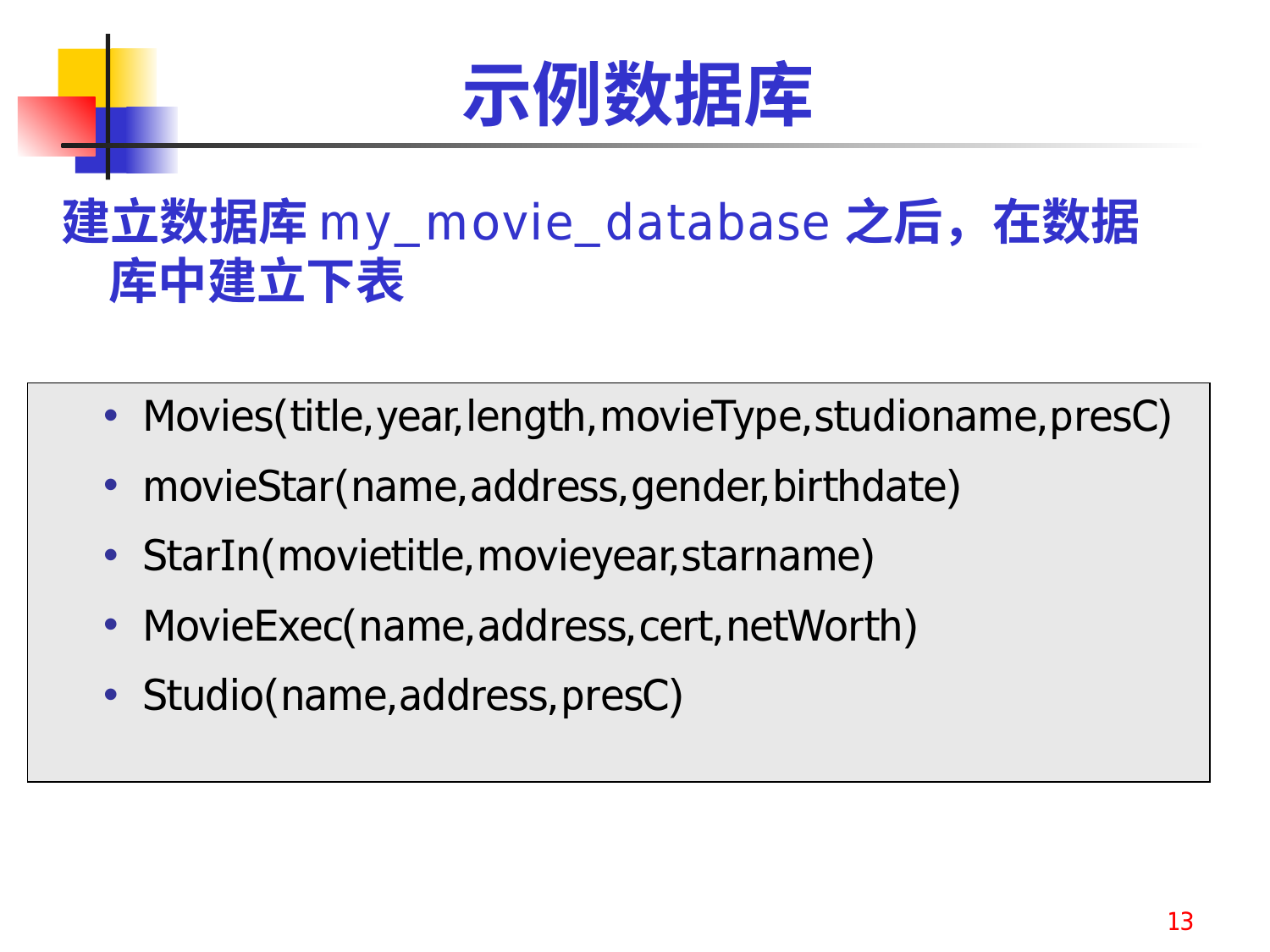

# 示例数据库
建立数据库my_movie_database之后，在数据库中建立下表
Movies(title,year,length,movieType,studioname,presC)
movieStar(name,address,gender,birthdate)
StarIn(movietitle,movieyear,starname)
MovieExec(name,address,cert,netWorth)
Studio(name,address,presC)
13